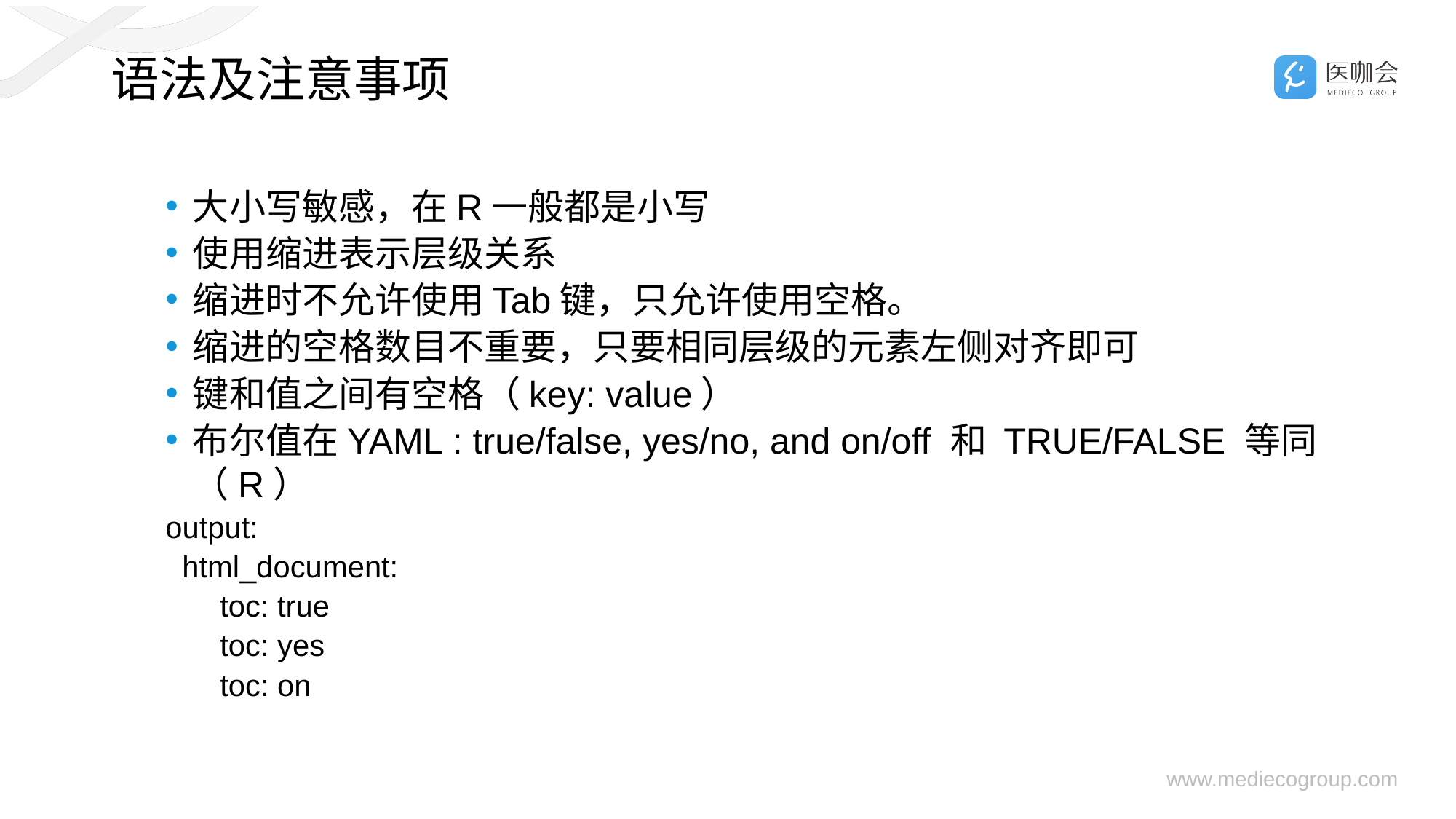

# 语法及注意事项
大小写敏感，在R一般都是小写
使用缩进表示层级关系
缩进时不允许使用Tab键，只允许使用空格。
缩进的空格数目不重要，只要相同层级的元素左侧对齐即可
键和值之间有空格（key: value）
布尔值在YAML : true/false, yes/no, and on/off 和 TRUE/FALSE 等同（R）
output:
  html_document:
toc: true
toc: yes
toc: on